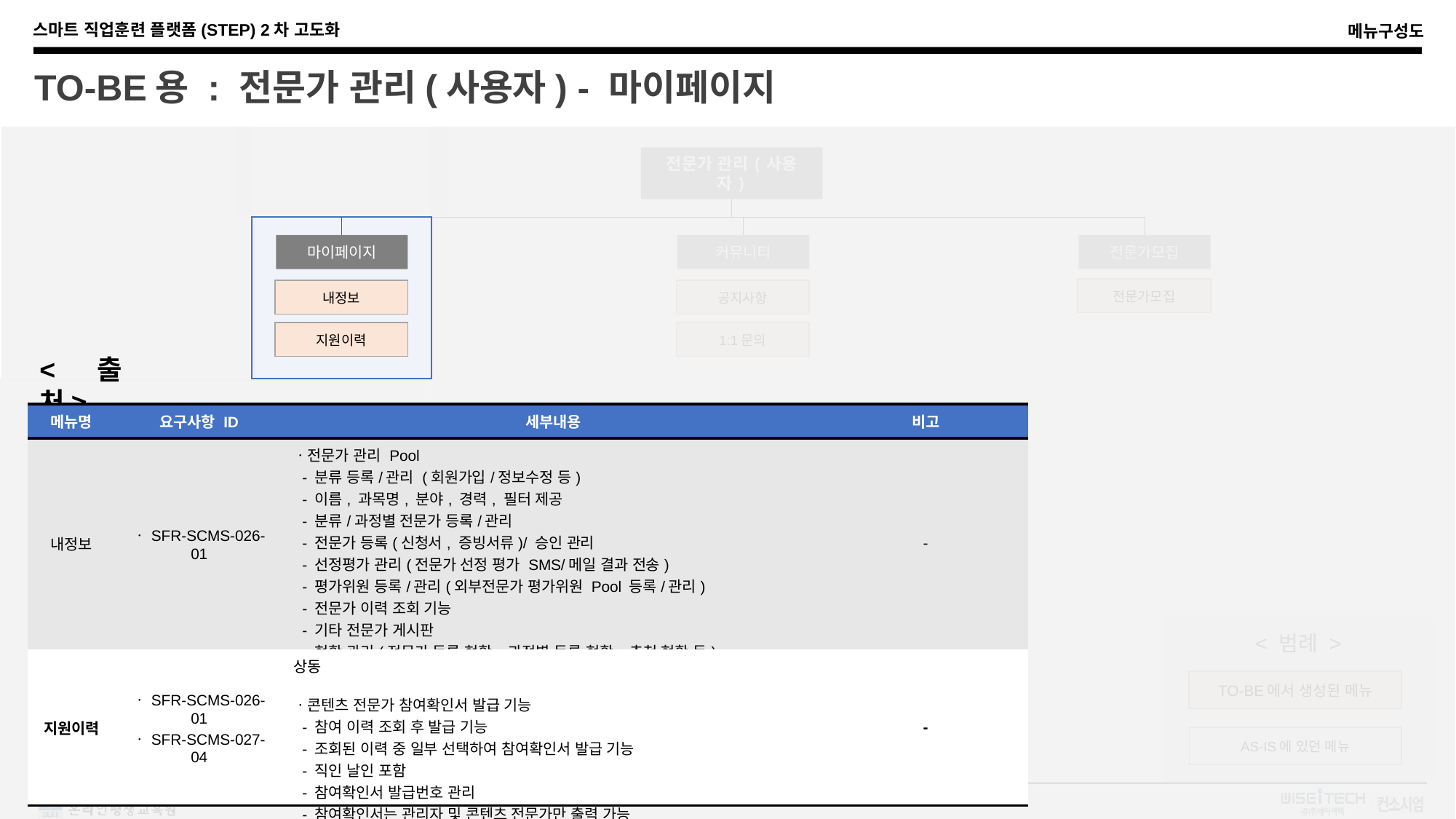

TO-BE용 : 전문가 관리(사용자) - 마이페이지

전문가 관리(사용자)

마이페이지
커뮤니티
전문가모집
| 전문가모집 |
| --- |
| 내정보 |
| --- |
| 공지사항 |
| --- |
| 지원이력 |
| --- |
| 1:1문의 |
| --- |
<출처>

| 메뉴명 | 요구사항 ID | 세부내용 | 비고 |
| --- | --- | --- | --- |
| 내정보 | ㆍSFR-SCMS-026-01 | ㆍ전문가 관리 Pool - 분류 등록/관리 (회원가입/정보수정 등) - 이름, 과목명, 분야, 경력, 필터 제공 - 분류/과정별 전문가 등록/관리 - 전문가 등록(신청서, 증빙서류)/ 승인 관리 - 선정평가 관리(전문가 선정 평가 SMS/메일 결과 전송) - 평가위원 등록/관리(외부전문가 평가위원 Pool 등록/관리) - 전문가 이력 조회 기능 - 기타 전문가 게시판 - 현황 관리(전문가 등록 현황, 과정별 등록 현황, 추천 현황 등) - 관리자가 개인정보 이력 확인 시 개인정보 열람 확인 사유 작성(DB 저장) | - |
| 지원이력 | ㆍSFR-SCMS-026-01 ㆍSFR-SCMS-027-04 | 상동 ㆍ콘텐츠 전문가 참여확인서 발급 기능 - 참여 이력 조회 후 발급 기능 - 조회된 이력 중 일부 선택하여 참여확인서 발급 기능 - 직인 날인 포함 - 참여확인서 발급번호 관리 - 참여확인서는 관리자 및 콘텐츠 전문가만 출력 가능 | - |

< 범례 >
| TO-BE에서 생성된 메뉴 |
| --- |
| AS-IS에 있던 메뉴 |
| --- |